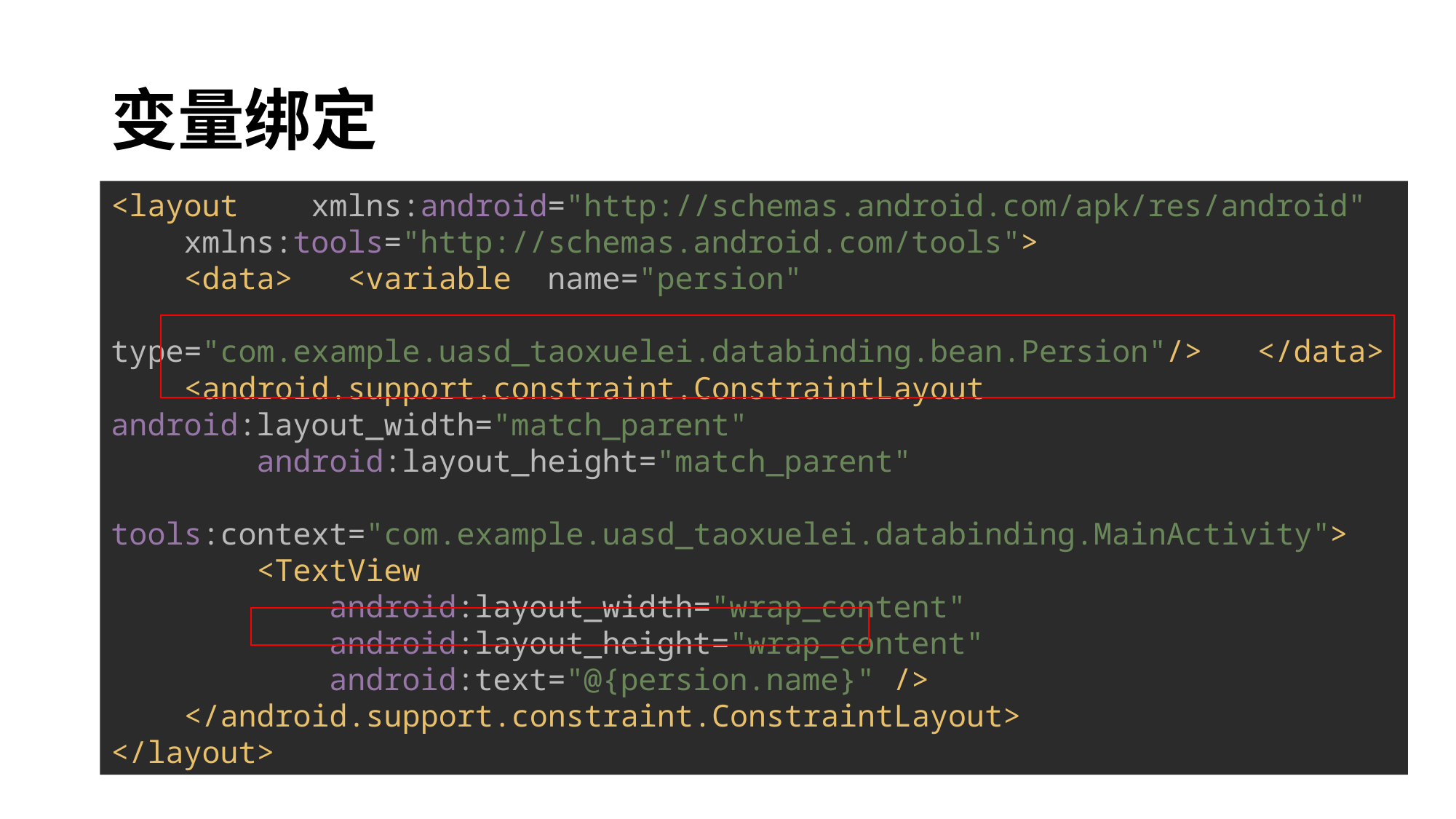

# 变量绑定
<layout    xmlns:android="http://schemas.android.com/apk/res/android"
    xmlns:tools="http://schemas.android.com/tools">
    <data>   <variable  name="persion"
            type="com.example.uasd_taoxuelei.databinding.bean.Persion"/>   </data>
    <android.support.constraint.ConstraintLayout android:layout_width="match_parent"
        android:layout_height="match_parent"
        tools:context="com.example.uasd_taoxuelei.databinding.MainActivity">
        <TextView
            android:layout_width="wrap_content"
            android:layout_height="wrap_content"
            android:text="@{persion.name}" />
    </android.support.constraint.ConstraintLayout>
</layout>